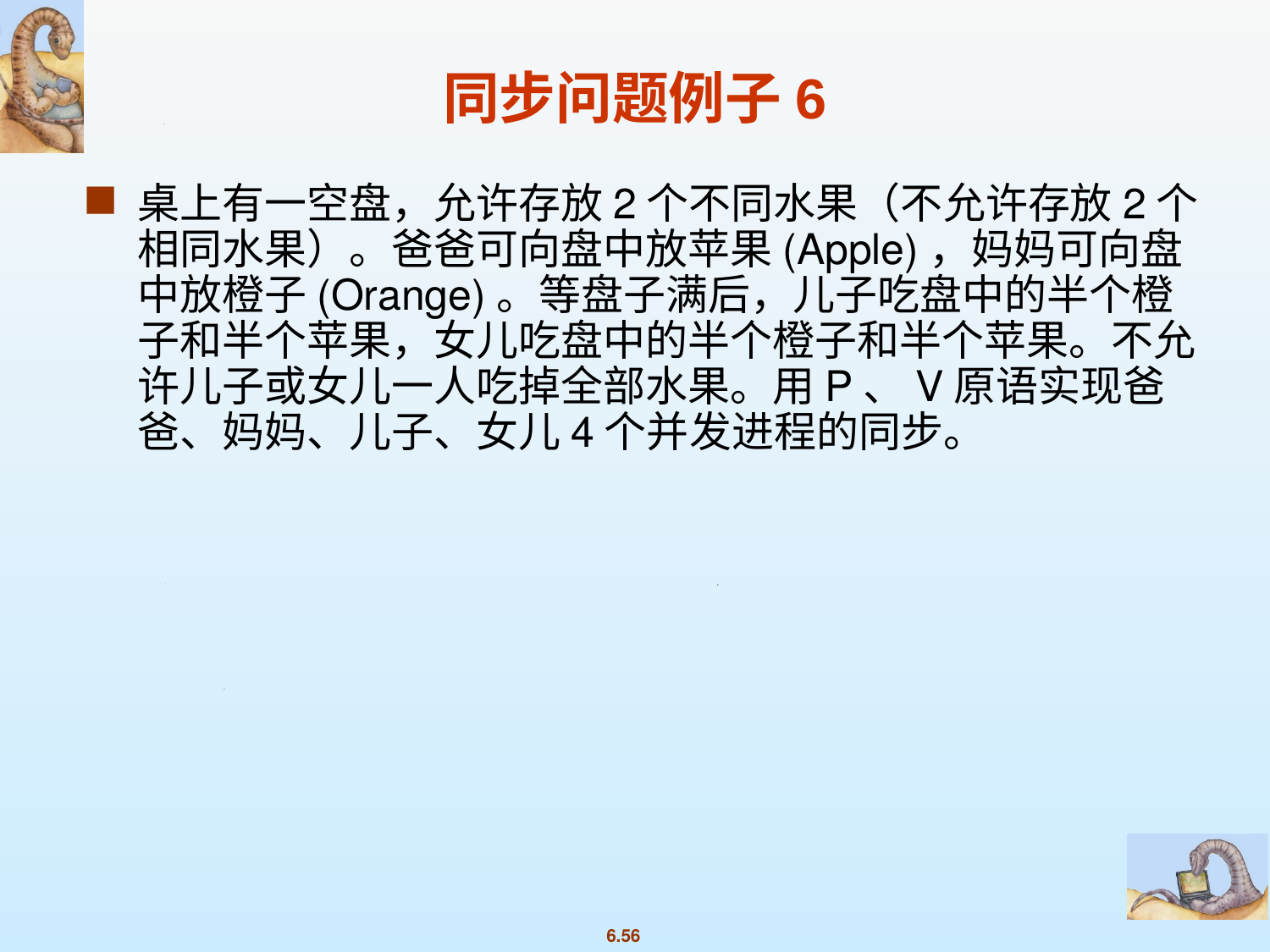

同步问题例子6
桌上有一空盘，允许存放2个不同水果（不允许存放2个相同水果）。爸爸可向盘中放苹果(Apple)，妈妈可向盘中放橙子(Orange)。等盘子满后，儿子吃盘中的半个橙子和半个苹果，女儿吃盘中的半个橙子和半个苹果。不允许儿子或女儿一人吃掉全部水果。用P、V原语实现爸爸、妈妈、儿子、女儿4个并发进程的同步。